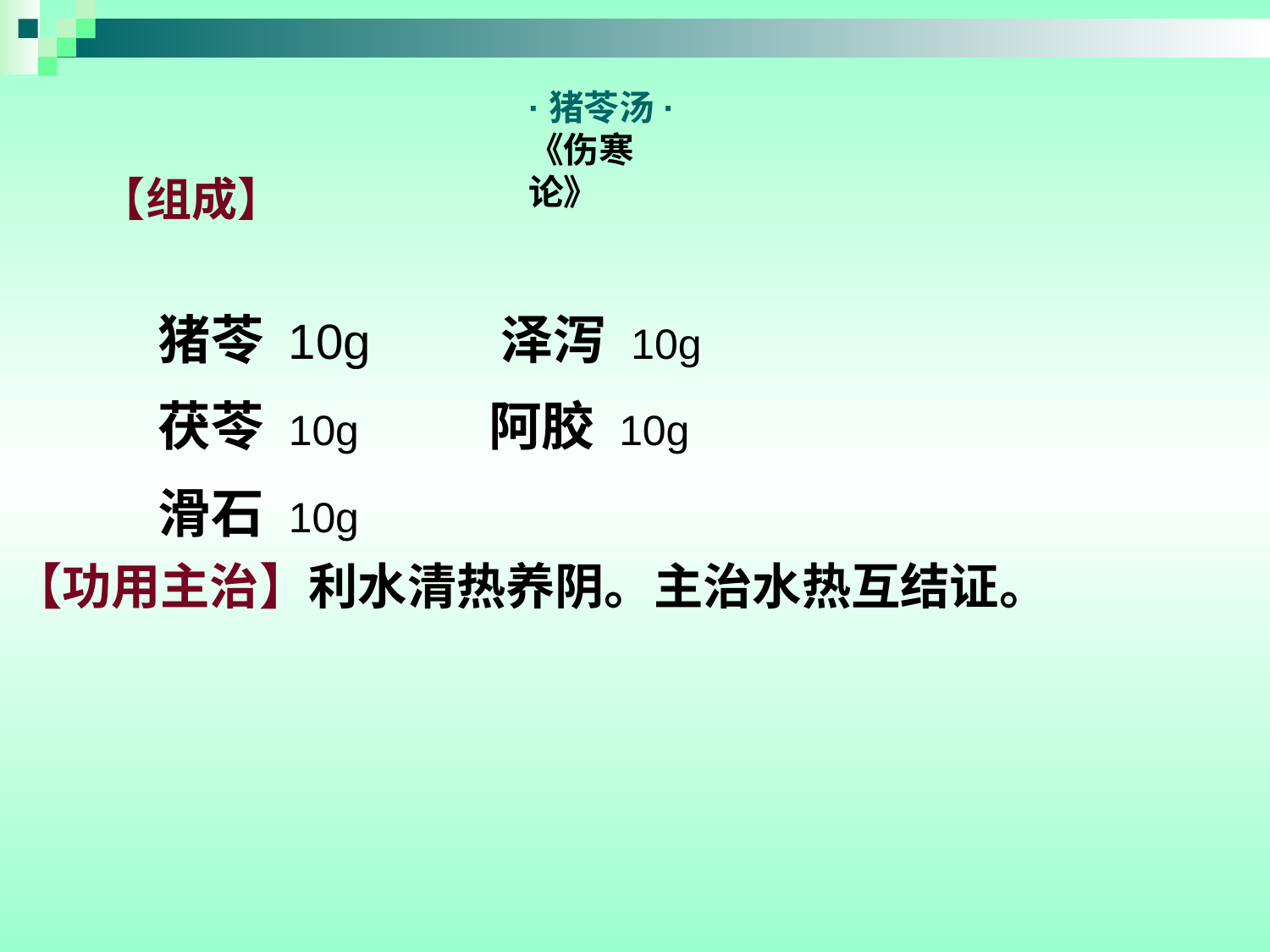

【组成】

           猪苓 10g        泽泻 10g
           茯苓 10g        阿胶 10g
           滑石 10g
【功用主治】利水清热养阴。主治水热互结证。

·猪苓汤·
《伤寒论》